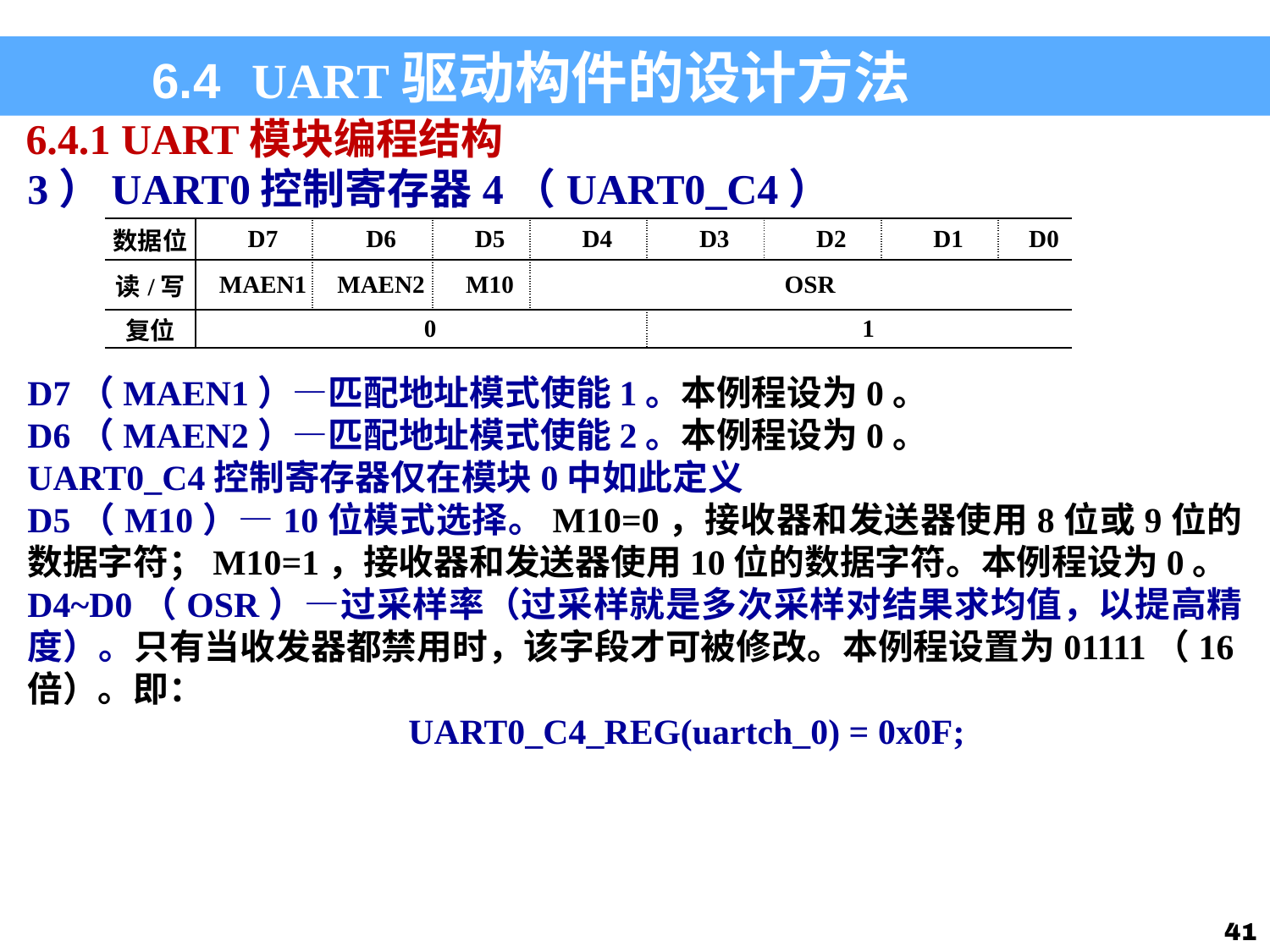

6.4  UART驱动构件的设计方法
6.4.1 UART模块编程结构
3）UART0控制寄存器4（UART0_C4）
| 数据位 | D7 | D6 | D5 | D4 | D3 | D2 | D1 | D0 |
| --- | --- | --- | --- | --- | --- | --- | --- | --- |
| 读/写 | MAEN1 | MAEN2 | M10 | OSR |  |  |  |  |
| 复位 | 0 |  |  |  | 1 |  |  |  |
D7（MAEN1）—匹配地址模式使能1。本例程设为0。
D6（MAEN2）—匹配地址模式使能2。本例程设为0。
UART0_C4控制寄存器仅在模块0中如此定义
D5（M10）—10位模式选择。M10=0，接收器和发送器使用8位或9位的数据字符；M10=1，接收器和发送器使用10位的数据字符。本例程设为0。
D4~D0（OSR）—过采样率（过采样就是多次采样对结果求均值，以提高精度）。只有当收发器都禁用时，该字段才可被修改。本例程设置为01111（16倍）。即：
UART0_C4_REG(uartch_0) = 0x0F;
41